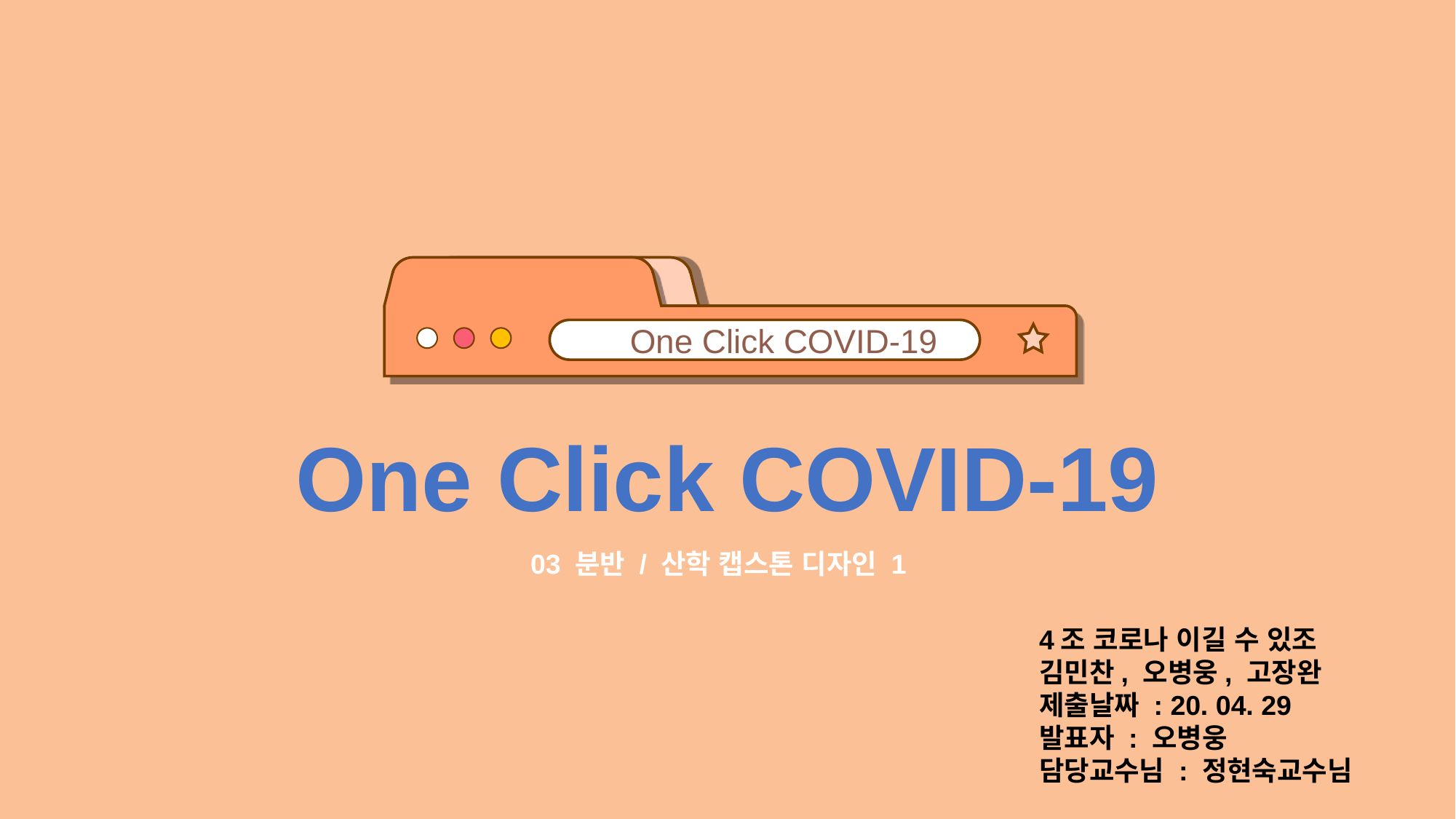

One Click COVID-19

One Click COVID-19
03 분반 / 산학 캡스톤 디자인 1
4조 코로나 이길 수 있조
김민찬, 오병웅, 고장완
제출날짜 : 20. 04. 29
발표자 : 오병웅
담당교수님 : 정현숙교수님